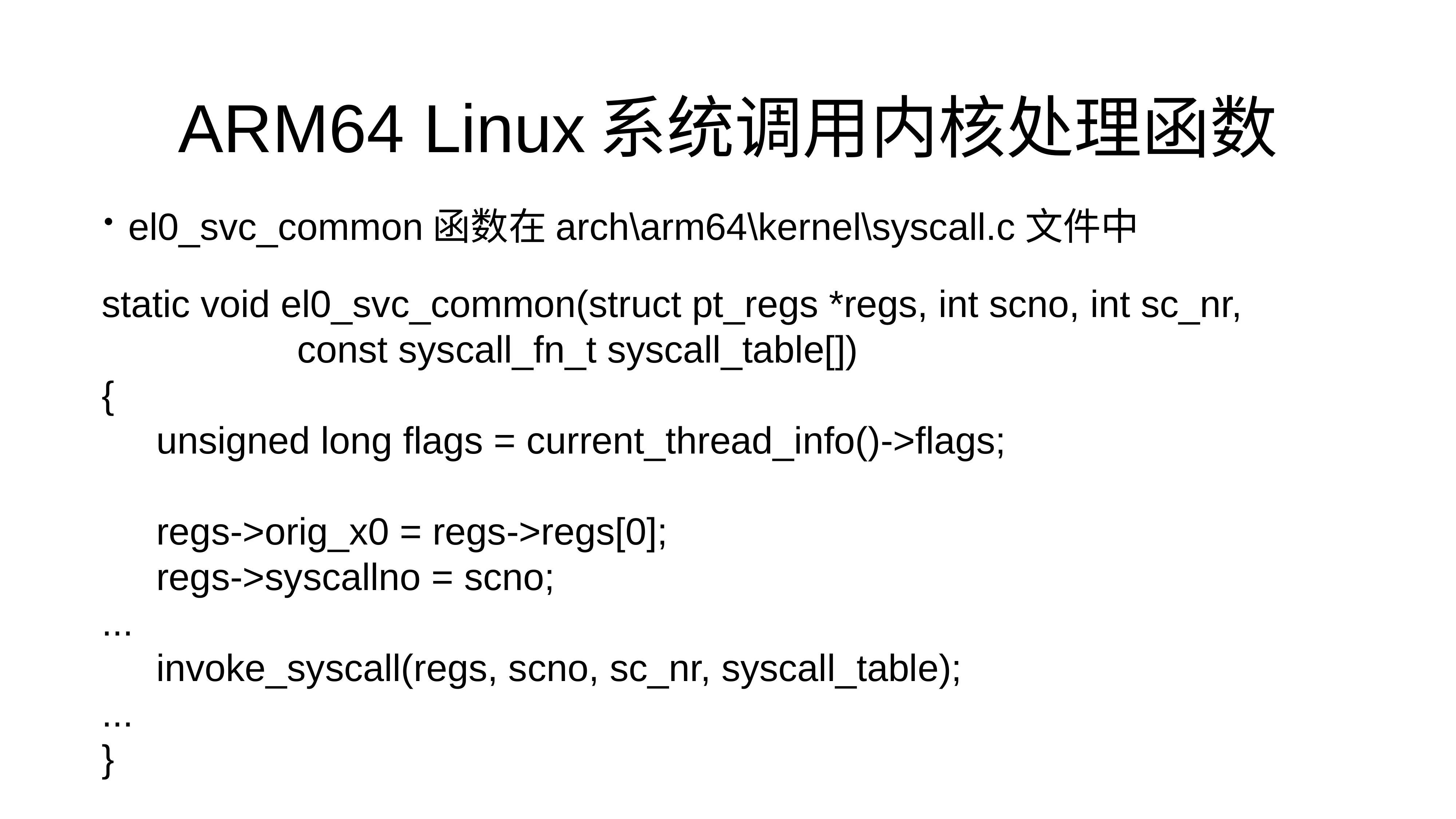

# ARM64 Linux系统调用内核处理函数
el0_svc_common函数在arch\arm64\kernel\syscall.c文件中
static void el0_svc_common(struct pt_regs *regs, int scno, int sc_nr,
			   const syscall_fn_t syscall_table[])
{
	unsigned long flags = current_thread_info()->flags;

	regs->orig_x0 = regs->regs[0];
	regs->syscallno = scno;
...
	invoke_syscall(regs, scno, sc_nr, syscall_table);
...
}